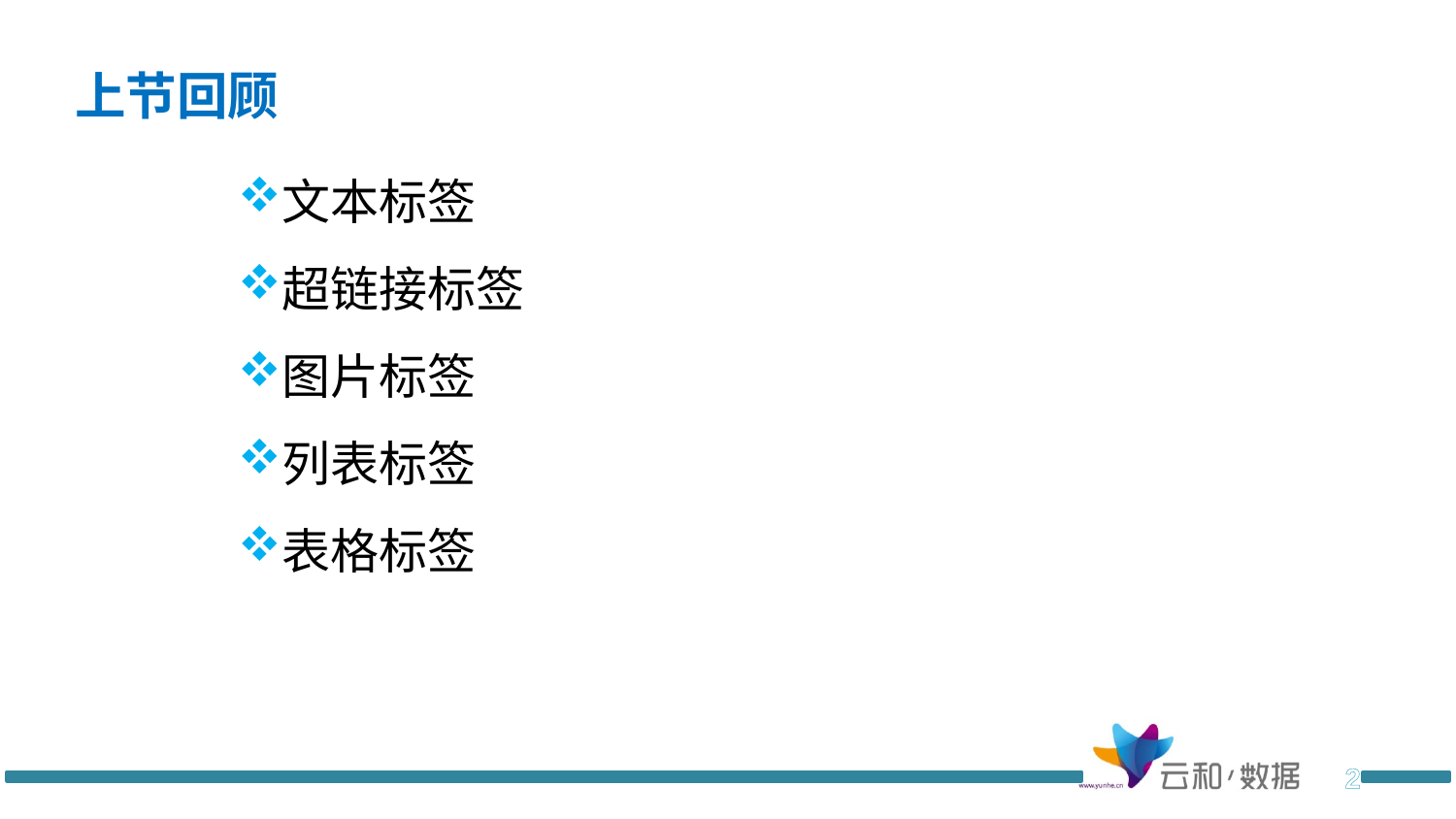

上节回顾

文本标签
超链接标签
图片标签
列表标签
表格标签

2